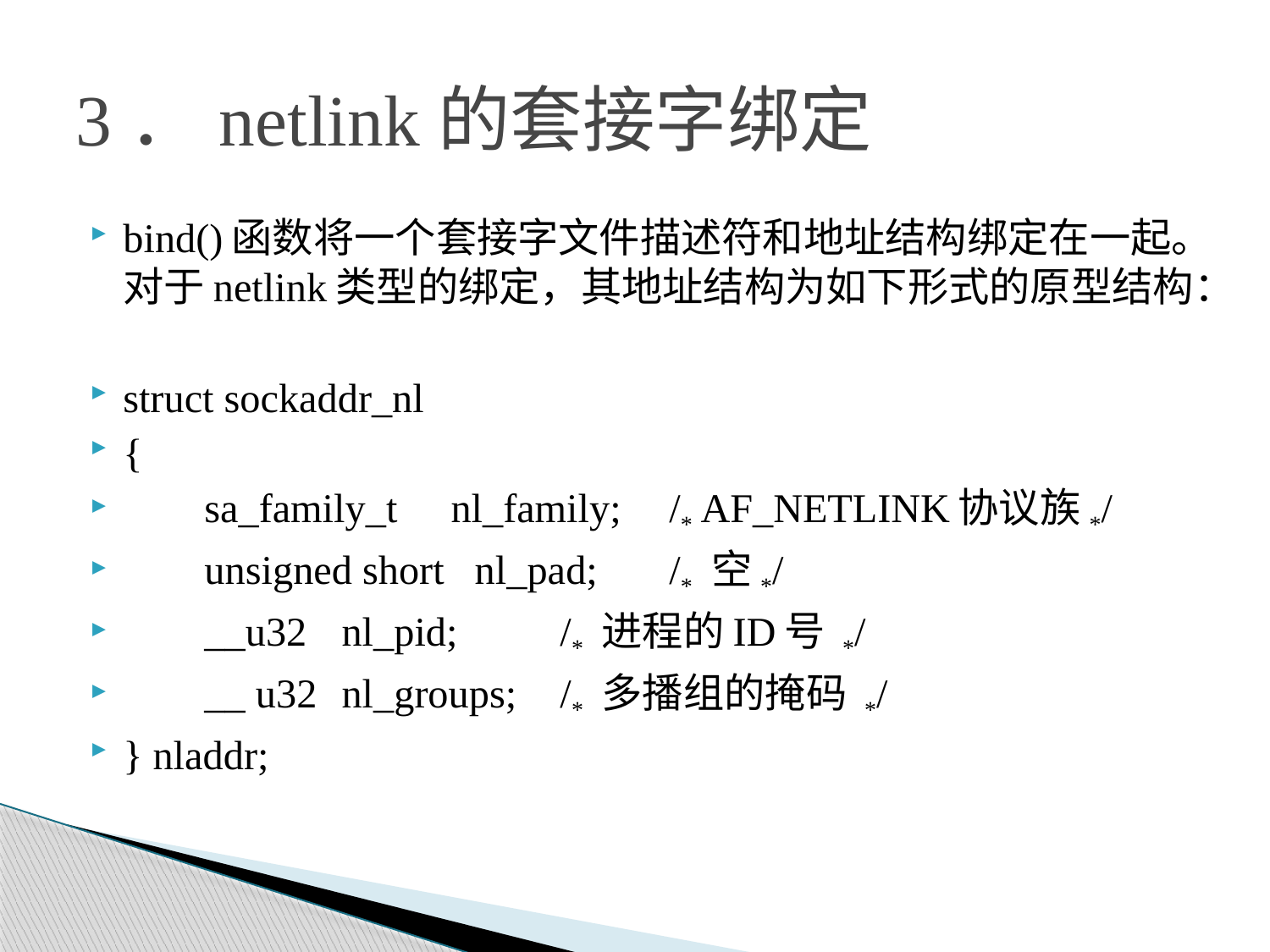

# 3．netlink的套接字绑定
bind()函数将一个套接字文件描述符和地址结构绑定在一起。对于netlink类型的绑定，其地址结构为如下形式的原型结构：

struct sockaddr_nl
{
        sa_family_t	nl_family;  	/* AF_NETLINK协议族*/
        unsigned short   nl_pad;	/* 空*/
        __u32		nl_pid;		/* 进程的ID号 */
        __ u32	nl_groups;	/* 多播组的掩码 */
} nladdr;